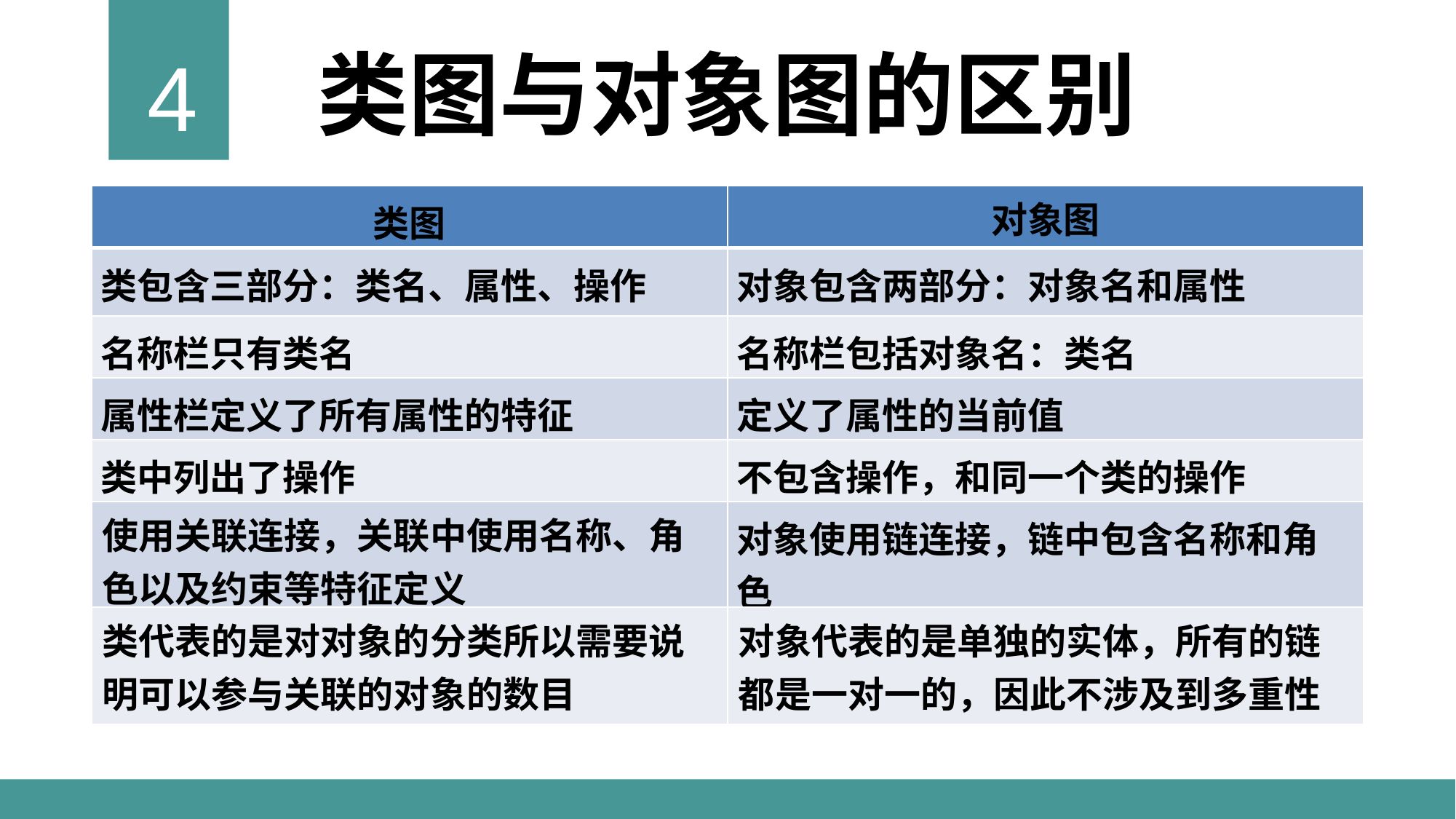

类图与对象图的区别
4
| 类图 | 对象图 |
| --- | --- |
| 类包含三部分：类名、属性、操作 | 对象包含两部分：对象名和属性 |
| 名称栏只有类名 | 名称栏包括对象名：类名 |
| 属性栏定义了所有属性的特征 | 定义了属性的当前值 |
| 类中列出了操作 | 不包含操作，和同一个类的操作 |
| 使用关联连接，关联中使用名称、角色以及约束等特征定义 | 对象使用链连接，链中包含名称和角色 |
| 类代表的是对对象的分类所以需要说明可以参与关联的对象的数目 | 对象代表的是单独的实体，所有的链 都是一对一的，因此不涉及到多重性 |